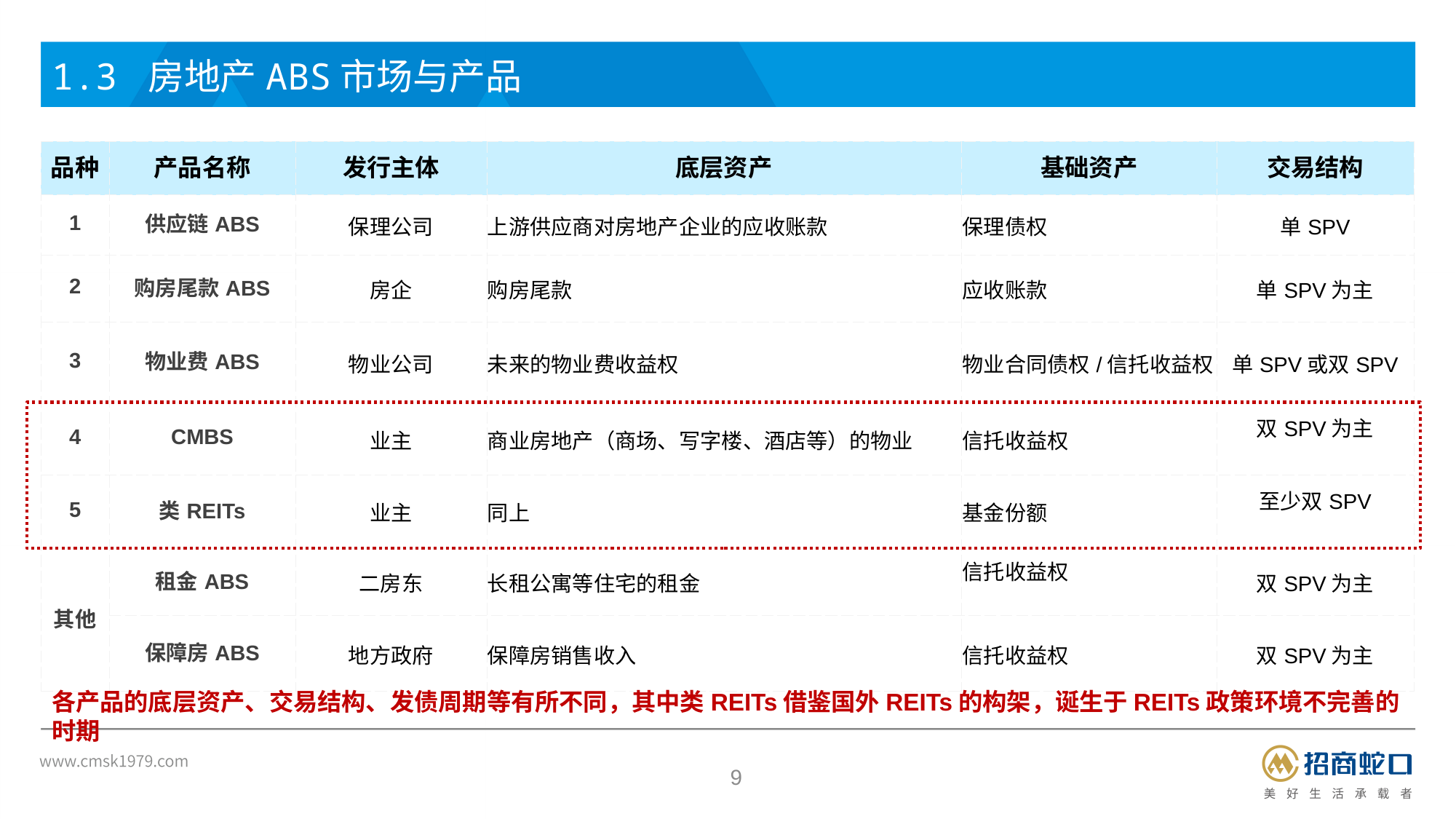

1.3 房地产ABS市场与产品
| 品种 | 产品名称 | 发行主体 | 底层资产 | 基础资产 | 交易结构 |
| --- | --- | --- | --- | --- | --- |
| 1 | 供应链ABS | 保理公司 | 上游供应商对房地产企业的应收账款 | 保理债权 | 单SPV |
| 2 | 购房尾款ABS | 房企 | 购房尾款 | 应收账款 | 单SPV为主 |
| 3 | 物业费ABS | 物业公司 | 未来的物业费收益权 | 物业合同债权/信托收益权 | 单SPV或双SPV |
| 4 | CMBS | 业主 | 商业房地产（商场、写字楼、酒店等）的物业 | 信托收益权 | 双SPV为主 |
| 5 | 类REITs | 业主 | 同上 | 基金份额 | 至少双SPV |
| 其他 | 租金ABS | 二房东 | 长租公寓等住宅的租金 | 信托收益权 | 双SPV为主 |
|  | 保障房ABS | 地方政府 | 保障房销售收入 | 信托收益权 | 双SPV为主 |

各产品的底层资产、交易结构、发债周期等有所不同，其中类REITs借鉴国外REITs的构架，诞生于REITs政策环境不完善的时期